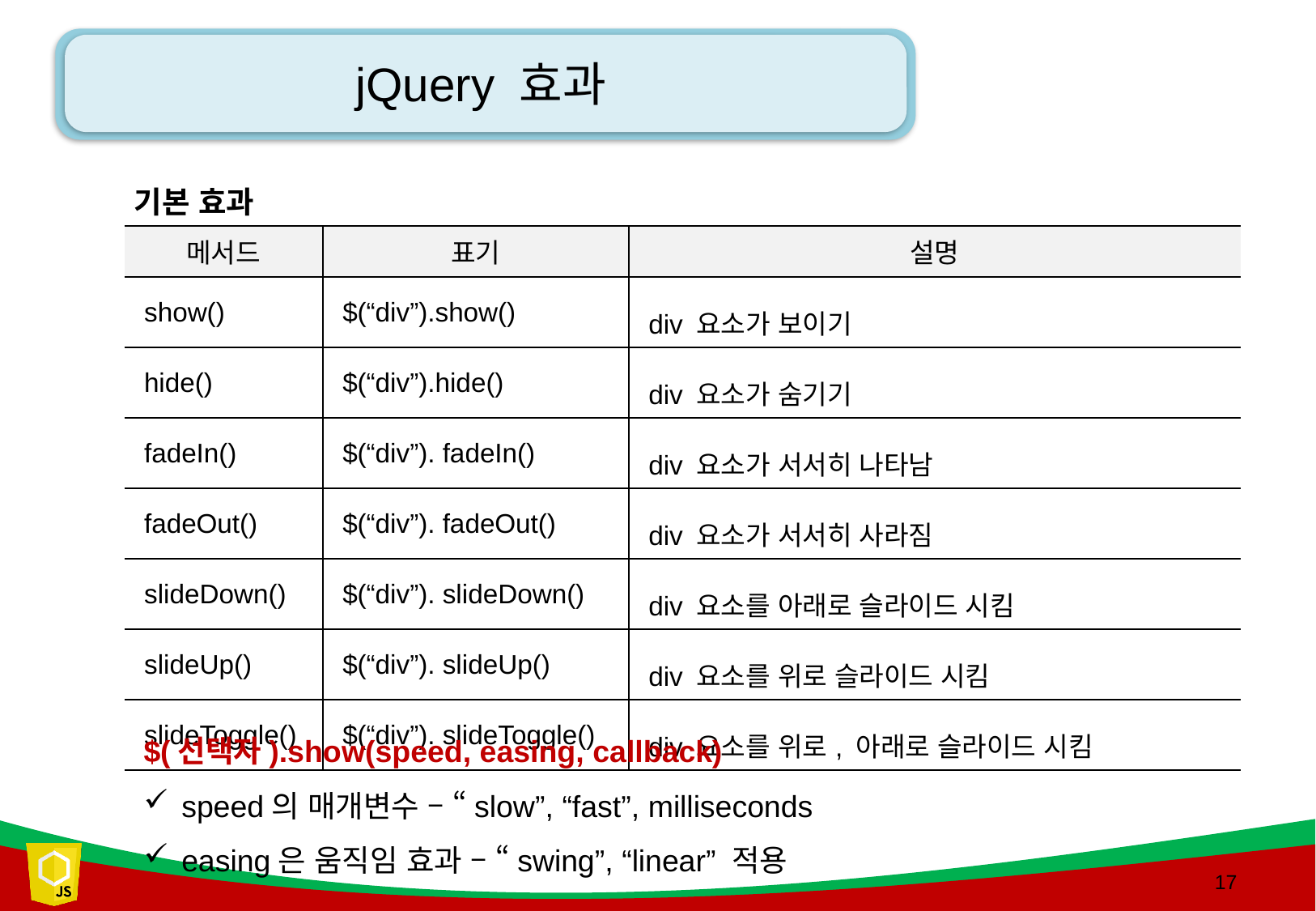

# jQuery 효과
기본 효과
| 메서드 | 표기 | 설명 |
| --- | --- | --- |
| show() | $(“div”).show() | div 요소가 보이기 |
| hide() | $(“div”).hide() | div 요소가 숨기기 |
| fadeIn() | $(“div”). fadeIn() | div 요소가 서서히 나타남 |
| fadeOut() | $(“div”). fadeOut() | div 요소가 서서히 사라짐 |
| slideDown() | $(“div”). slideDown() | div 요소를 아래로 슬라이드 시킴 |
| slideUp() | $(“div”). slideUp() | div 요소를 위로 슬라이드 시킴 |
| slideToggle() | $(“div”). slideToggle() | div 요소를 위로, 아래로 슬라이드 시킴 |
$(선택자).show(speed, easing, callback)
speed의 매개변수 – “slow”, “fast”, milliseconds
easing은 움직임 효과 – “swing”, “linear” 적용
17